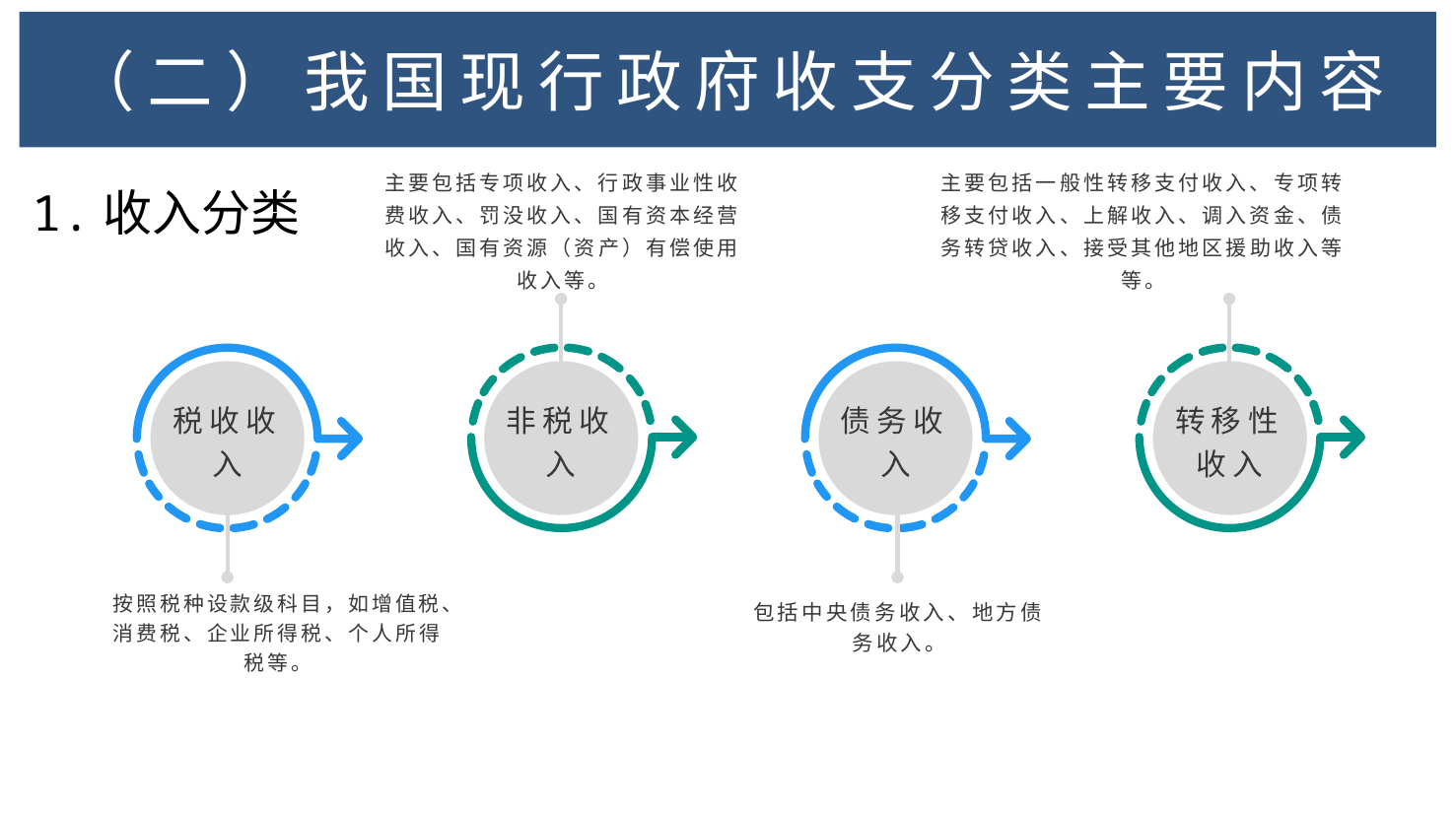

二、我国政府收支分类
# （二）我国现行政府收支分类主要内容
1.收入分类
主要包括专项收入、行政事业性收费收入、罚没收入、国有资本经营收入、国有资源（资产）有偿使用收入等。
主要包括一般性转移支付收入、专项转移支付收入、上解收入、调入资金、债务转贷收入、接受其他地区援助收入等等。

税收收入
非税收入
债务收入
转移性收入

按照税种设款级科目，如增值税、消费税、企业所得税、个人所得税等。
包括中央债务收入、地方债务收入。